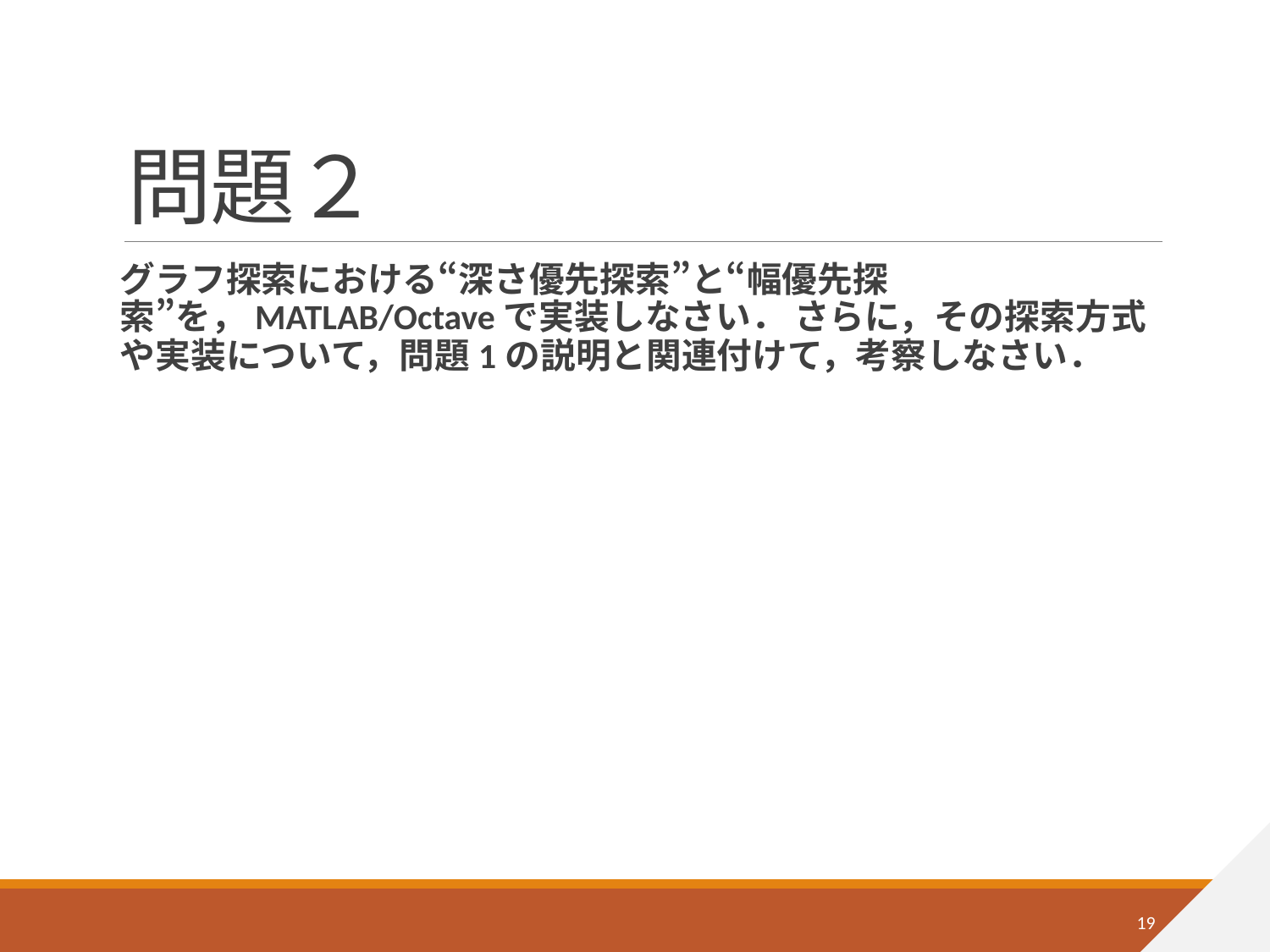

# 問題２
グラフ探索における“深さ優先探索”と“幅優先探索”を，MATLAB/Octaveで実装しなさい． さらに，その探索方式や実装について，問題1の説明と関連付けて，考察しなさい．
19